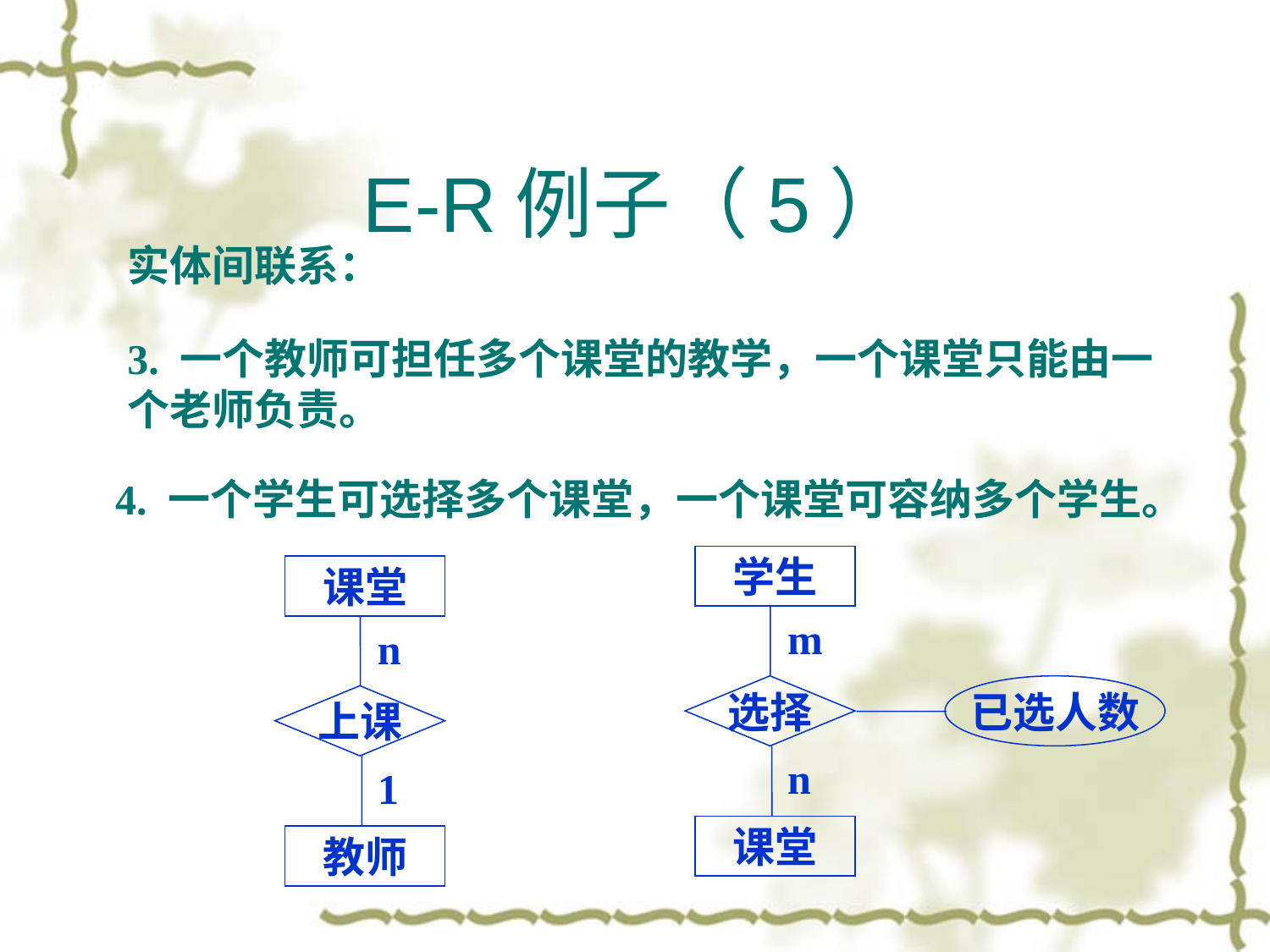

E-R例子（5）
实体间联系：
3. 一个教师可担任多个课堂的教学，一个课堂只能由一个老师负责。
4. 一个学生可选择多个课堂，一个课堂可容纳多个学生。
学生

m
选择

n
课堂
已选人数

课堂

n
上课

1
教师